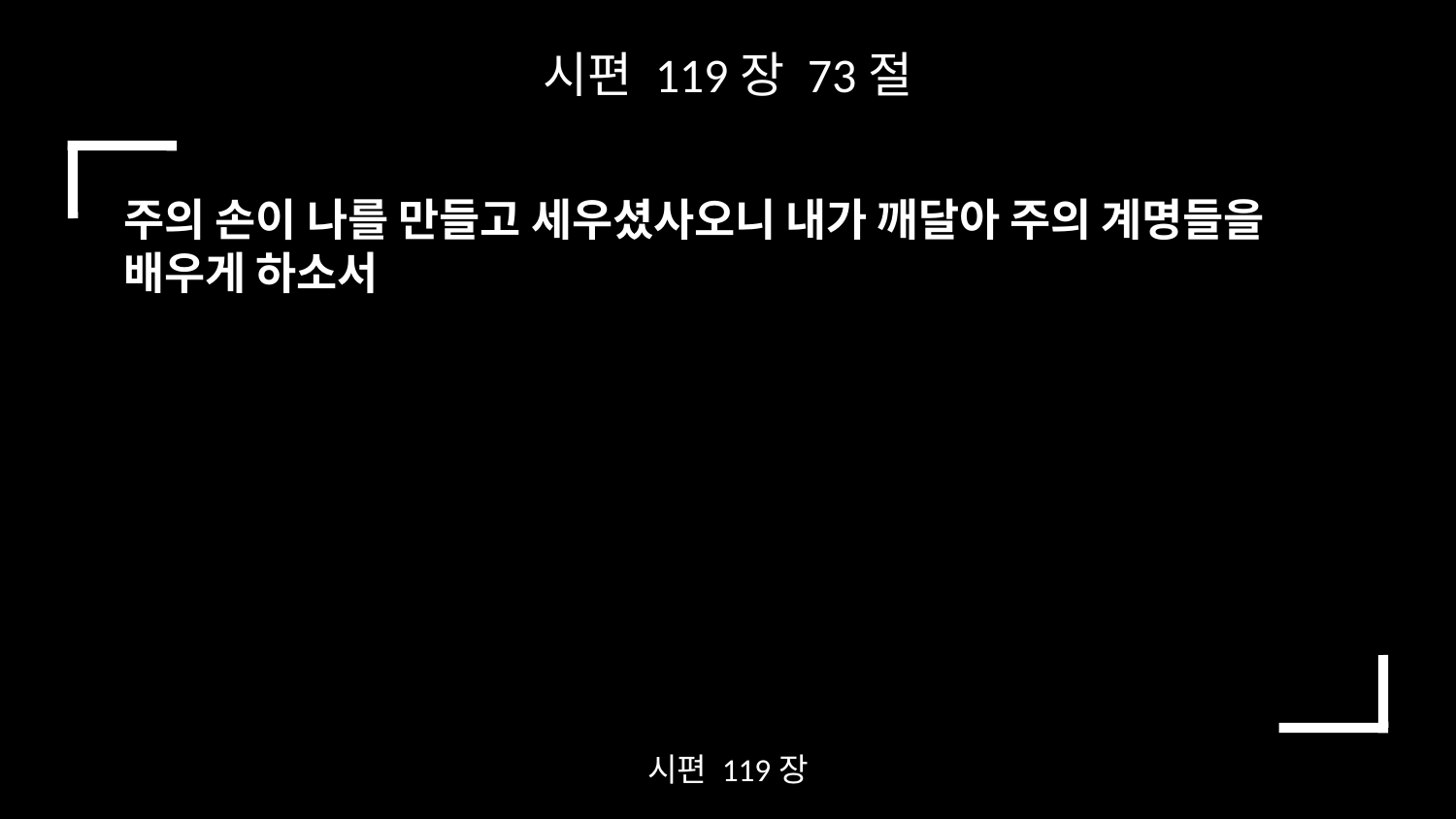

시편 119장 73절

주의 손이 나를 만들고 세우셨사오니 내가 깨달아 주의 계명들을 배우게 하소서

시편 119장